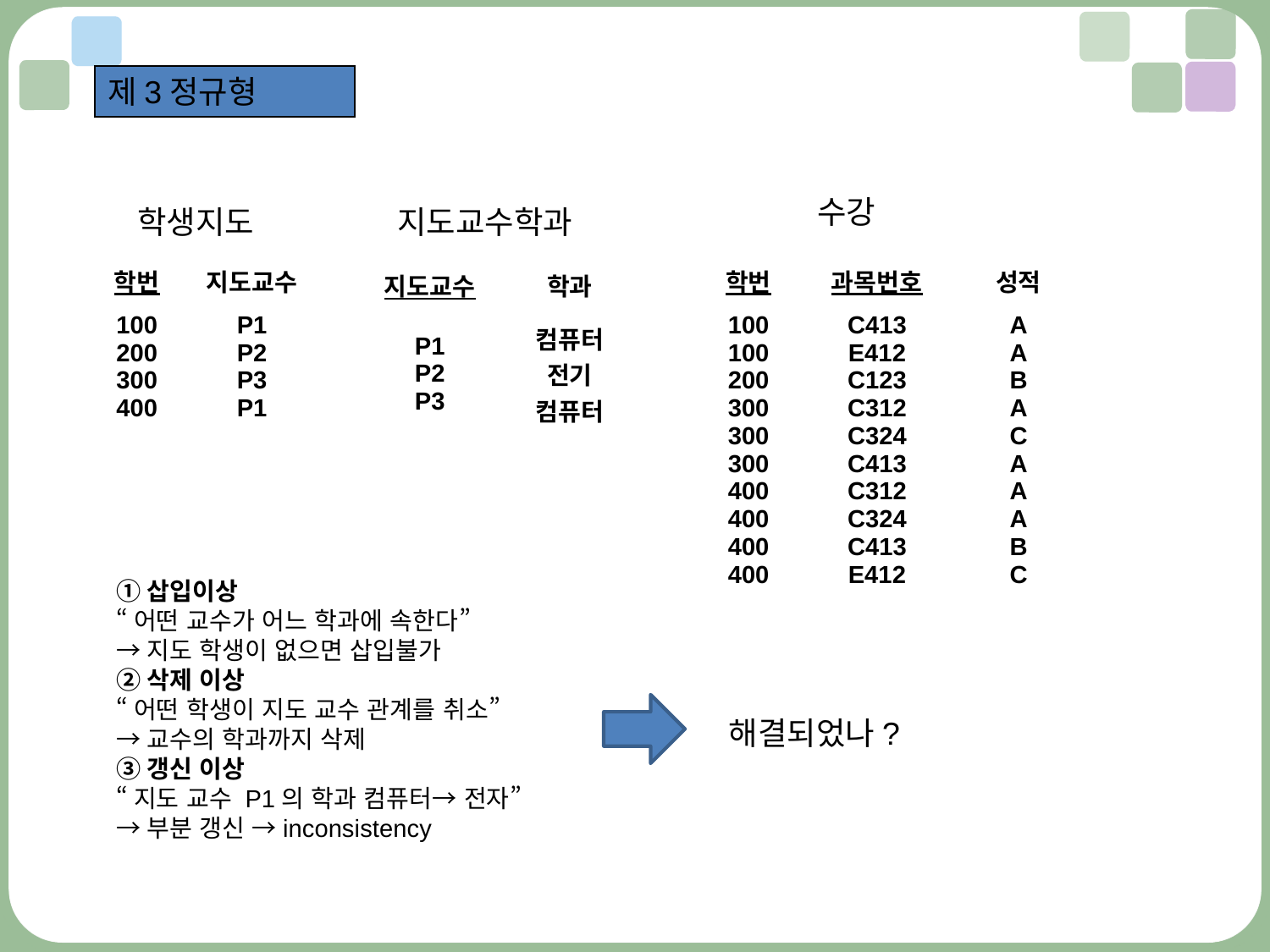

제3정규형
수강
학생지도
지도교수학과
| 학번 | 지도교수 |
| --- | --- |
| 100 200 300 400 | P1 P2 P3 P1 |
| 지도교수 | 학과 |
| --- | --- |
| P1 P2 P3 | 컴퓨터 전기 컴퓨터 |
| 학번 | 과목번호 | 성적 |
| --- | --- | --- |
| 100 100 200 300 300 300 400 400 400 400 | C413 E412 C123 C312 C324 C413 C312 C324 C413 E412 | A A B A C A A A B C |

①삽입이상
“어떤 교수가 어느 학과에 속한다”
→지도 학생이 없으면 삽입불가
②삭제 이상
“어떤 학생이 지도 교수 관계를 취소”
→교수의 학과까지 삭제
③갱신 이상
“지도 교수 P1의 학과 컴퓨터→ 전자”
→부분 갱신 →inconsistency

해결되었나?